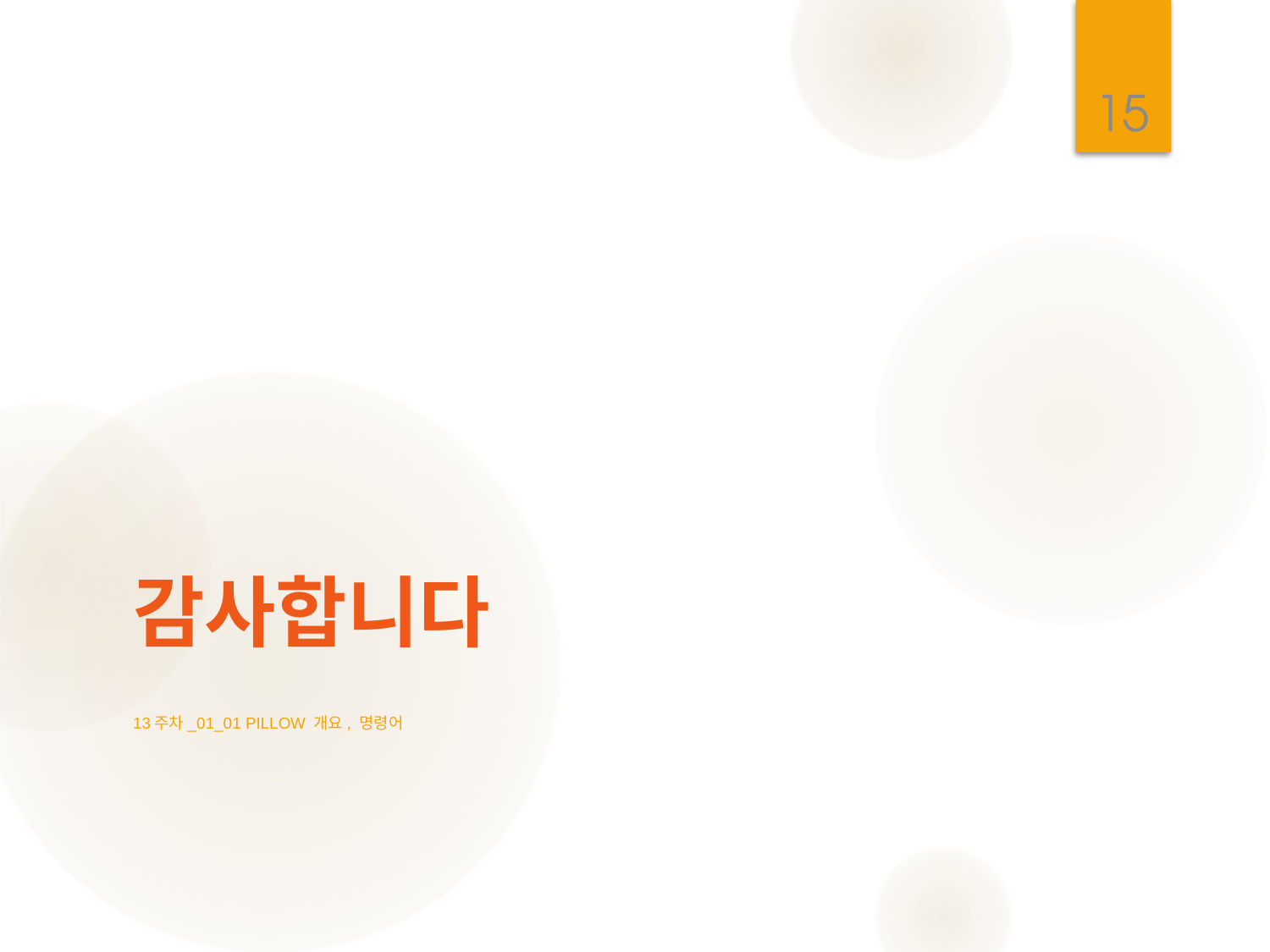

15
# 감사합니다
13주차_01_01 Pillow 개요, 명령어